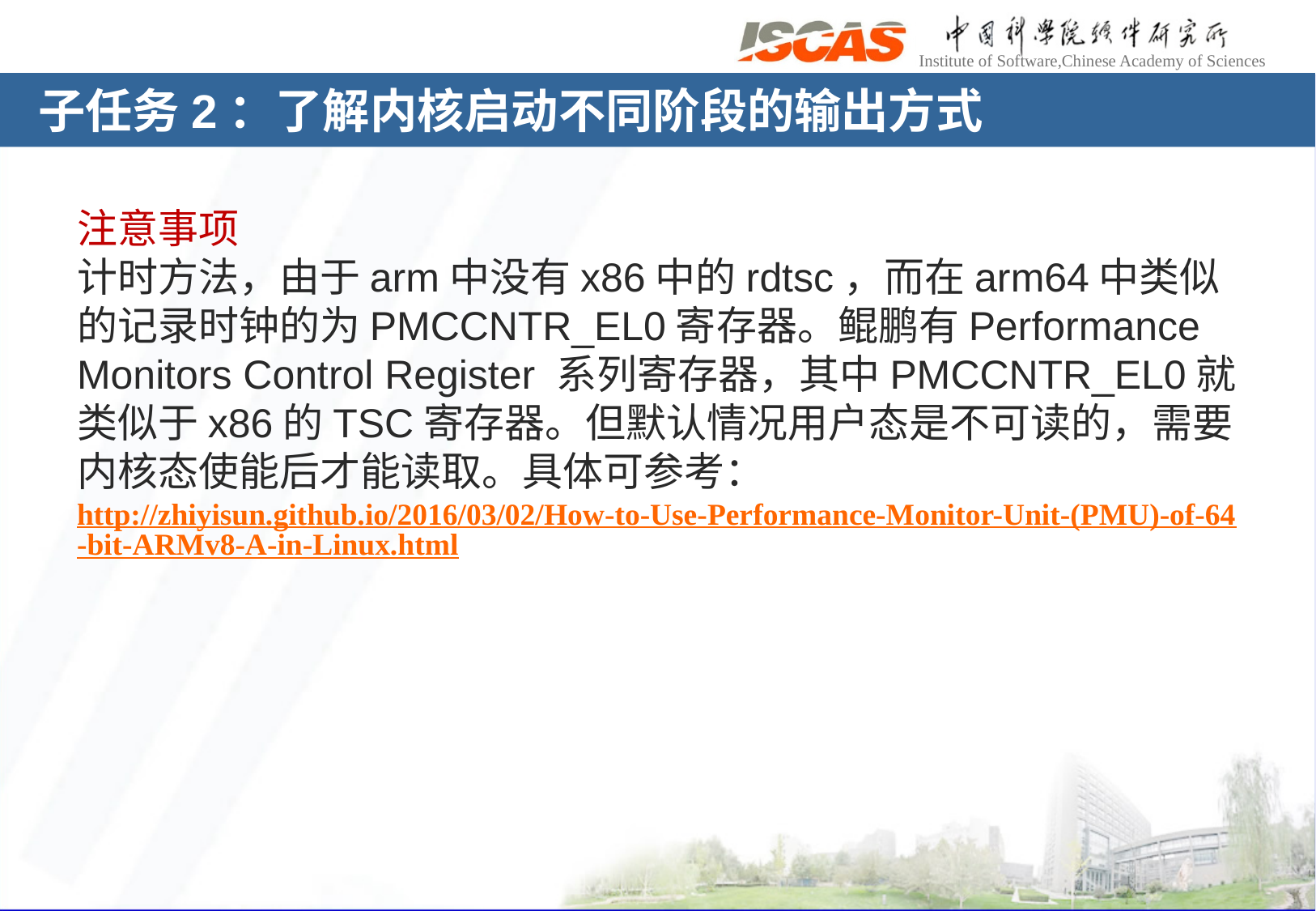

# 子任务2：了解内核启动不同阶段的输出方式
注意事项
计时方法，由于arm中没有x86中的rdtsc，而在arm64中类似的记录时钟的为PMCCNTR_EL0寄存器。鲲鹏有Performance Monitors Control Register 系列寄存器，其中PMCCNTR_EL0就类似于x86的TSC寄存器。但默认情况用户态是不可读的，需要内核态使能后才能读取。具体可参考：
http://zhiyisun.github.io/2016/03/02/How-to-Use-Performance-Monitor-Unit-(PMU)-of-64-bit-ARMv8-A-in-Linux.html